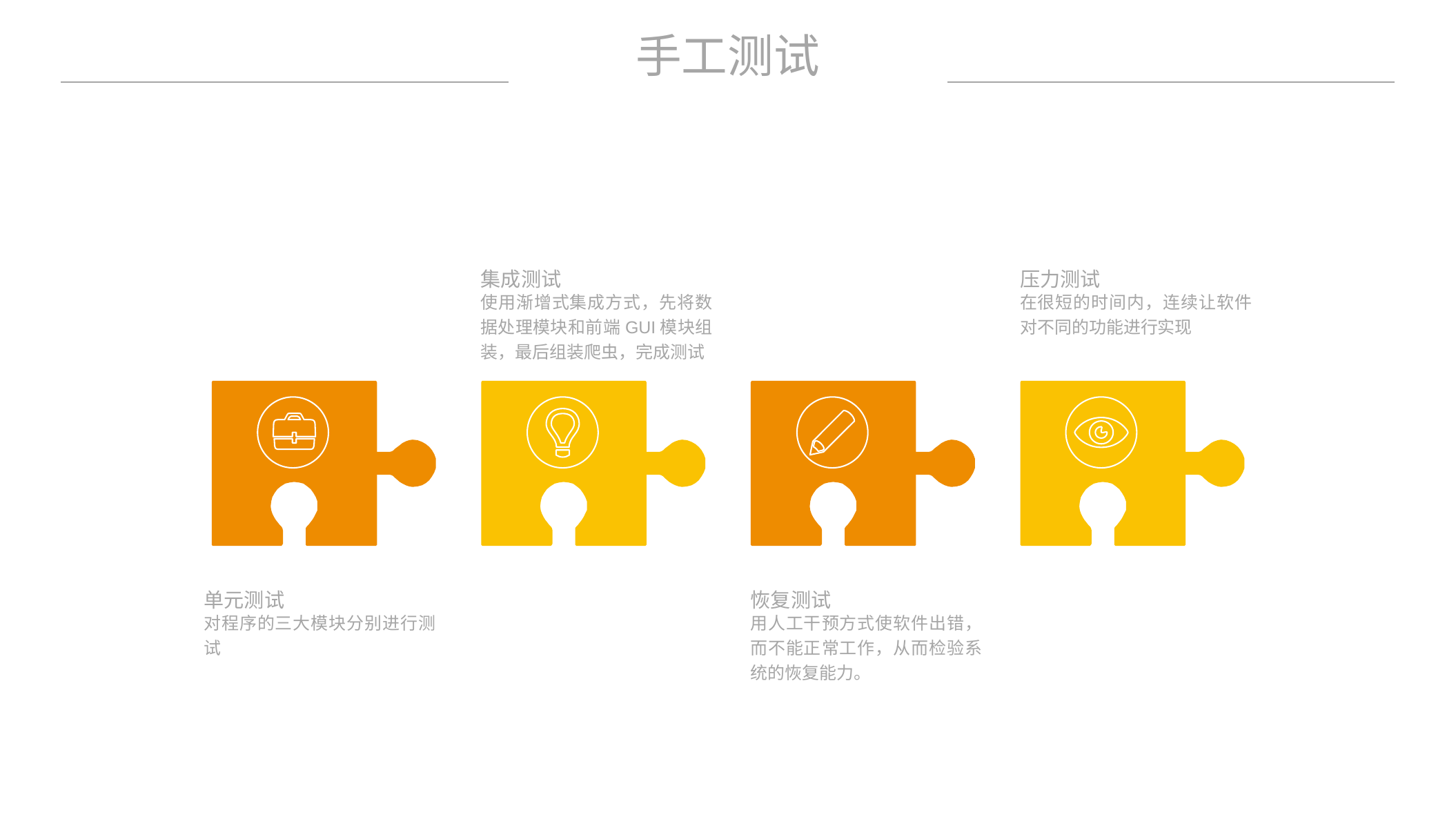

手工测试
集成测试
压力测试
使用渐增式集成方式，先将数据处理模块和前端GUI模块组装，最后组装爬虫，完成测试
在很短的时间内，连续让软件对不同的功能进行实现

单元测试
恢复测试
对程序的三大模块分别进行测试
用人工干预方式使软件出错，而不能正常工作，从而检验系统的恢复能力。